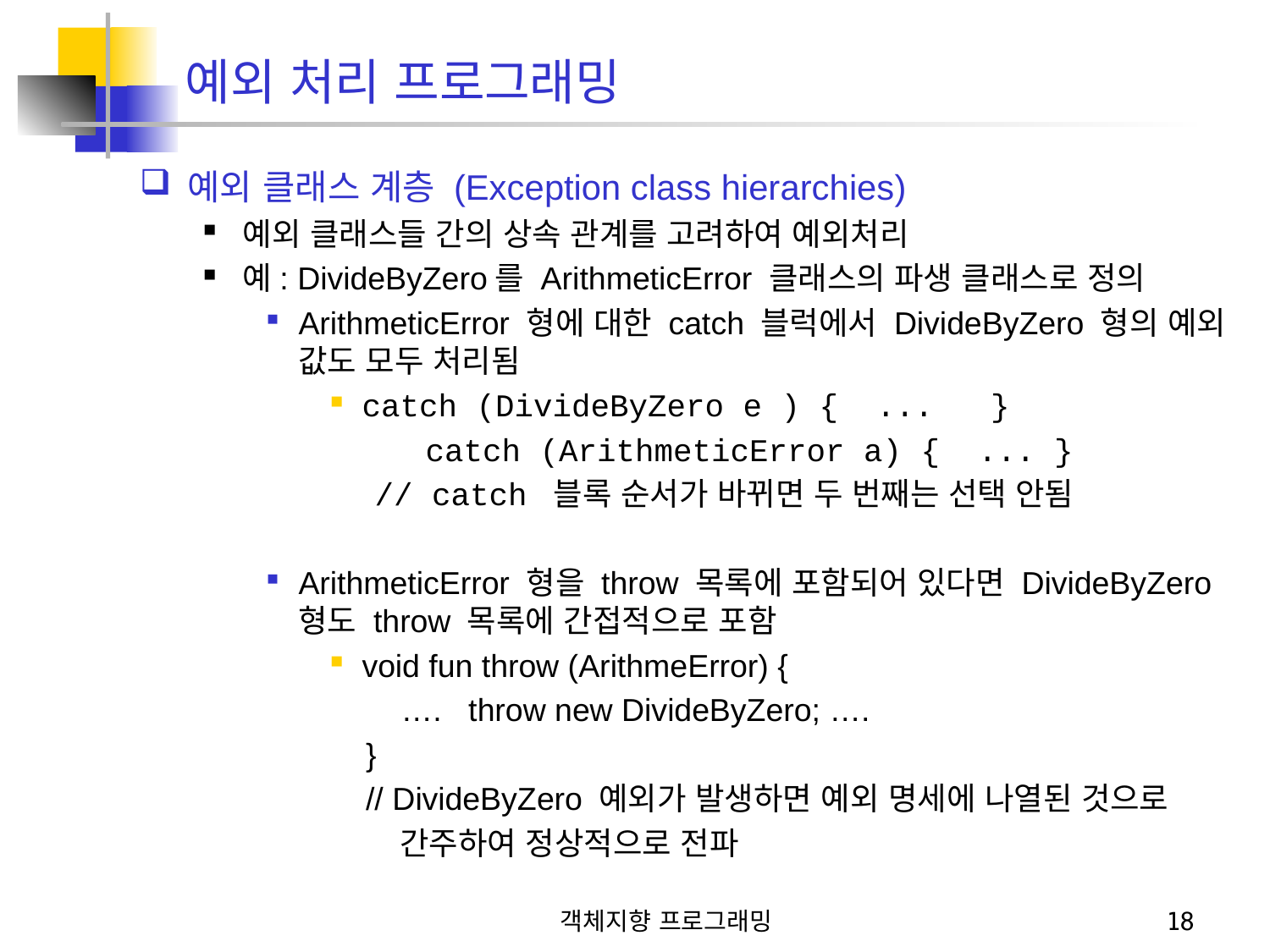

예외 클래스 계층 (Exception class hierarchies)
예외 클래스들 간의 상속 관계를 고려하여 예외처리
예: DivideByZero를 ArithmeticError 클래스의 파생 클래스로 정의
ArithmeticError 형에 대한 catch 블럭에서 DivideByZero 형의 예외 값도 모두 처리됨
catch (DivideByZero e ) {  ...   }
	     catch (ArithmeticError a) {  ... }
         // catch 블록 순서가 바뀌면 두 번째는 선택 안됨

ArithmeticError 형을 throw 목록에 포함되어 있다면 DivideByZero 형도 throw 목록에 간접적으로 포함
void fun throw (ArithmeError) {
        ….   throw new DivideByZero; ….
    }
    // DivideByZero 예외가 발생하면 예외 명세에 나열된 것으로
       간주하여 정상적으로 전파

예외 처리 프로그래밍
객체지향 프로그래밍
18